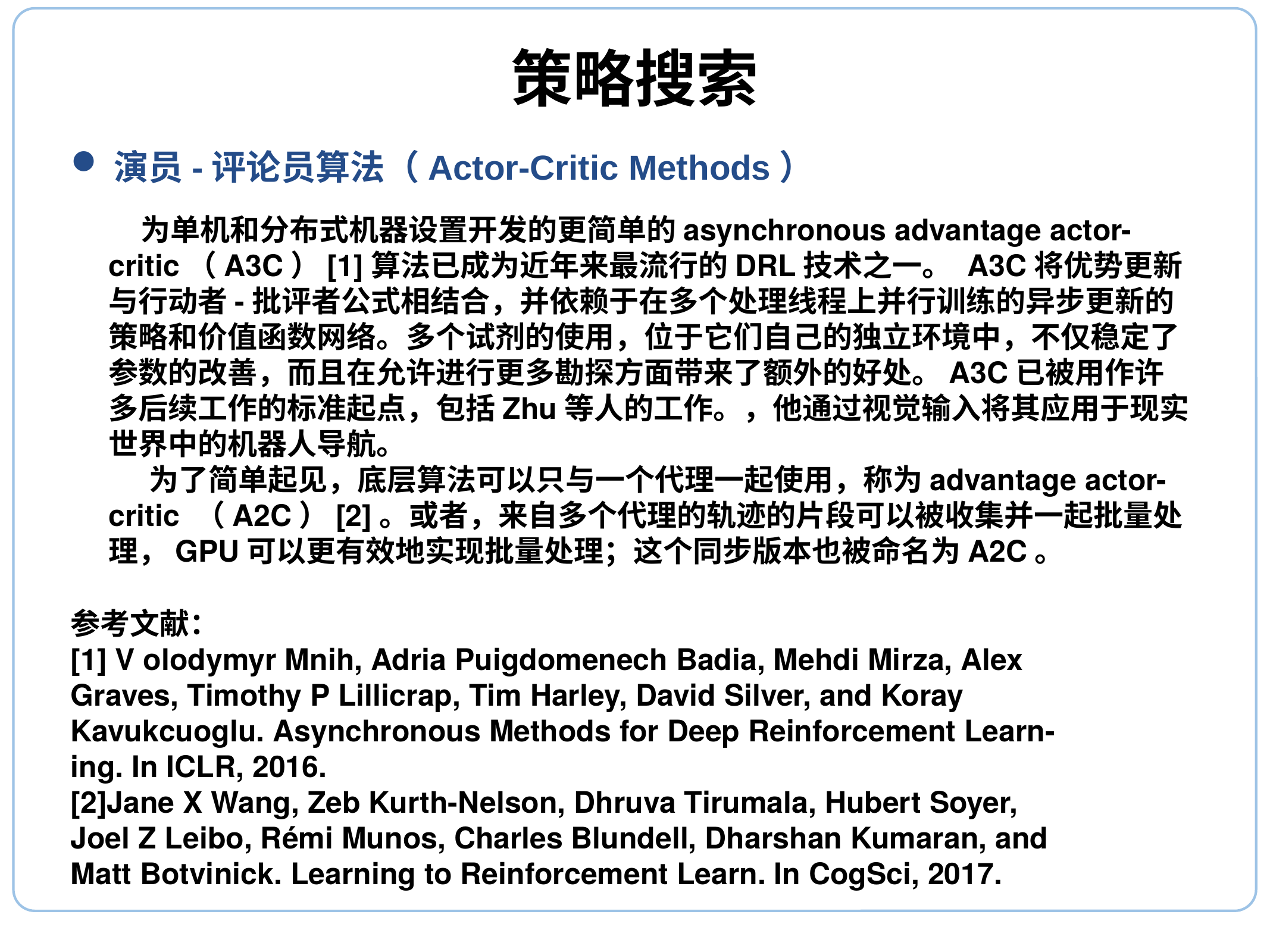

# 策略搜索
演员-评论员算法（Actor-Critic Methods）
   为单机和分布式机器设置开发的更简单的asynchronous advantage actor-critic（A3C）[1]算法已成为近年来最流行的DRL技术之一。 A3C将优势更新与行动者-批评者公式相结合，并依赖于在多个处理线程上并行训练的异步更新的策略和价值函数网络。多个试剂的使用，位于它们自己的独立环境中，不仅稳定了参数的改善，而且在允许进行更多勘探方面带来了额外的好处。A3C已被用作许多后续工作的标准起点，包括Zhu等人的工作。，他通过视觉输入将其应用于现实世界中的机器人导航。
    为了简单起见，底层算法可以只与一个代理一起使用，称为advantage actor-critic （A2C）[2]。或者，来自多个代理的轨迹的片段可以被收集并一起批量处理，GPU可以更有效地实现批量处理；这个同步版本也被命名为A2C。
参考文献：
[1] V olodymyr Mnih, Adria Puigdomenech Badia, Mehdi Mirza, Alex
Graves, Timothy P Lillicrap, Tim Harley, David Silver, and Koray
Kavukcuoglu. Asynchronous Methods for Deep Reinforcement Learn-
ing. In ICLR, 2016.
[2]Jane X Wang, Zeb Kurth-Nelson, Dhruva Tirumala, Hubert Soyer,
Joel Z Leibo, Rémi Munos, Charles Blundell, Dharshan Kumaran, and
Matt Botvinick. Learning to Reinforcement Learn. In CogSci, 2017.
21